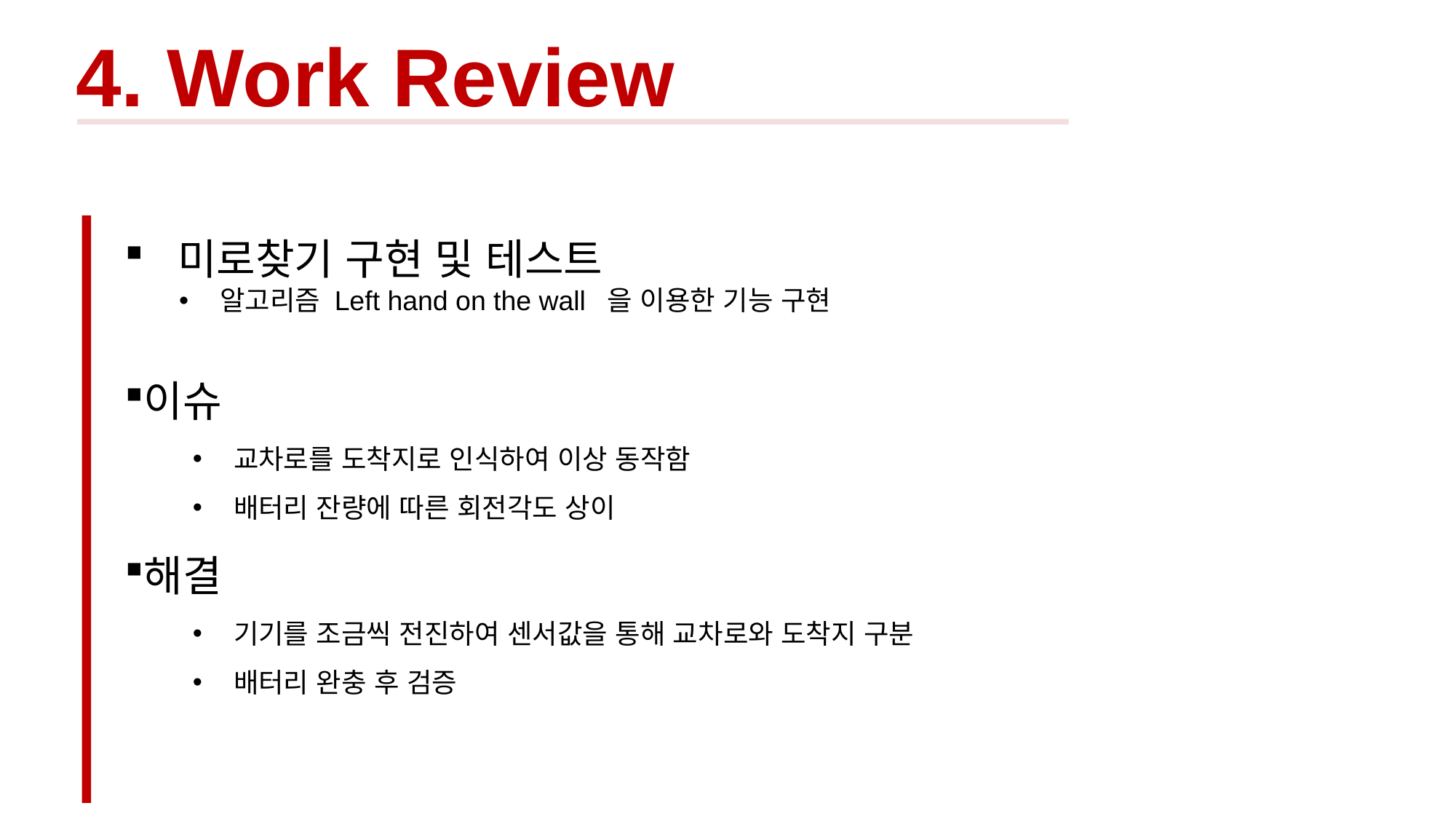

4. Work Review

  미로찾기 구현 및 테스트
알고리즘 Left hand on the wall  을 이용한 기능 구현

이슈
교차로를 도착지로 인식하여 이상 동작함
배터리 잔량에 따른 회전각도 상이
해결
기기를 조금씩 전진하여 센서값을 통해 교차로와 도착지 구분
배터리 완충 후 검증